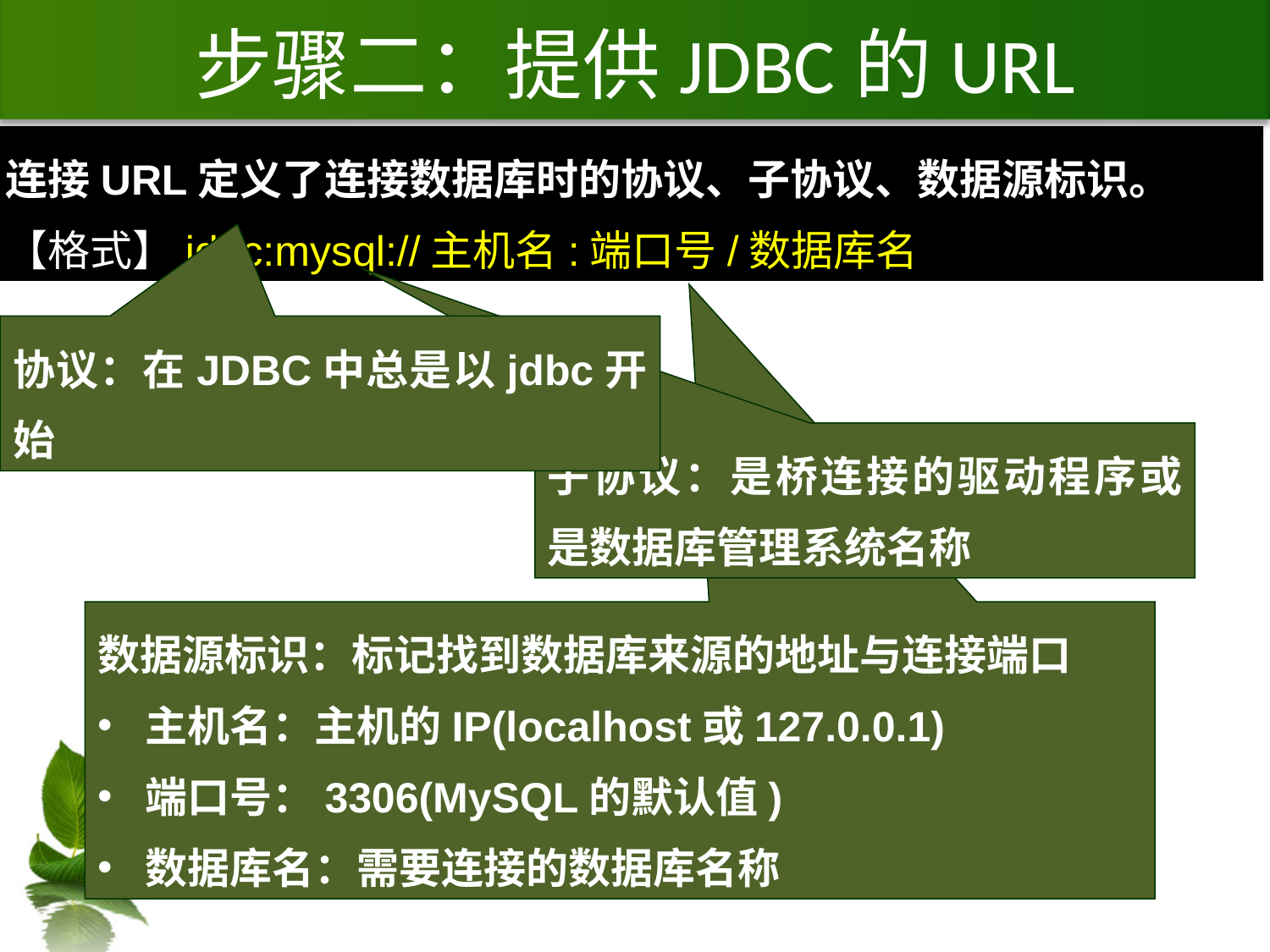

# 步骤二：提供JDBC的URL
连接URL定义了连接数据库时的协议、子协议、数据源标识。
【格式】jdbc:mysql://主机名:端口号/数据库名
协议：在JDBC中总是以jdbc开始
子协议：是桥连接的驱动程序或是数据库管理系统名称
数据源标识：标记找到数据库来源的地址与连接端口
主机名：主机的IP(localhost或127.0.0.1)
端口号：3306(MySQL的默认值)
数据库名：需要连接的数据库名称